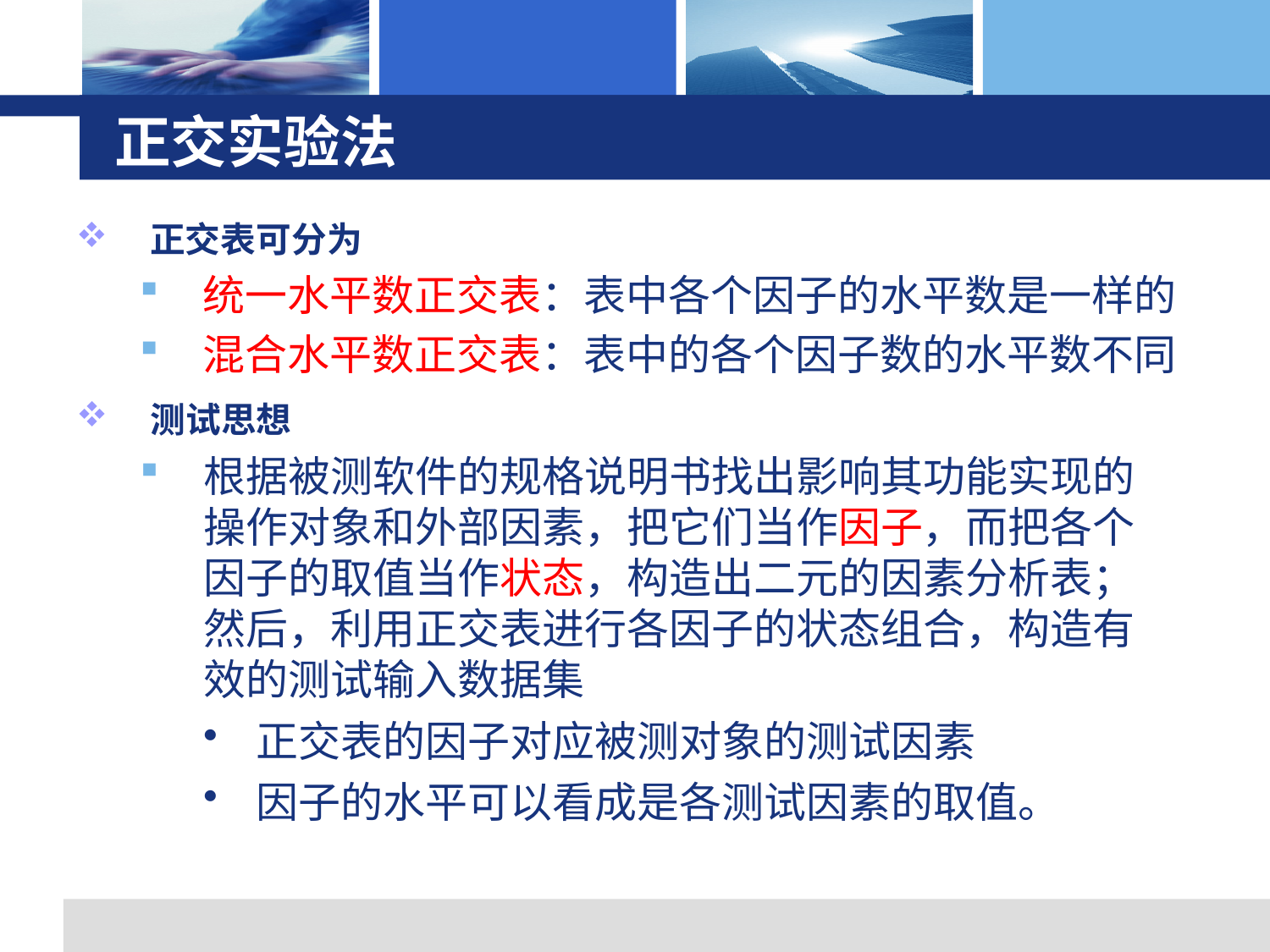

# 正交实验法
正交表可分为
统一水平数正交表：表中各个因子的水平数是一样的
混合水平数正交表：表中的各个因子数的水平数不同

测试思想
根据被测软件的规格说明书找出影响其功能实现的操作对象和外部因素，把它们当作因子，而把各个因子的取值当作状态，构造出二元的因素分析表；然后，利用正交表进行各因子的状态组合，构造有效的测试输入数据集
正交表的因子对应被测对象的测试因素
因子的水平可以看成是各测试因素的取值。